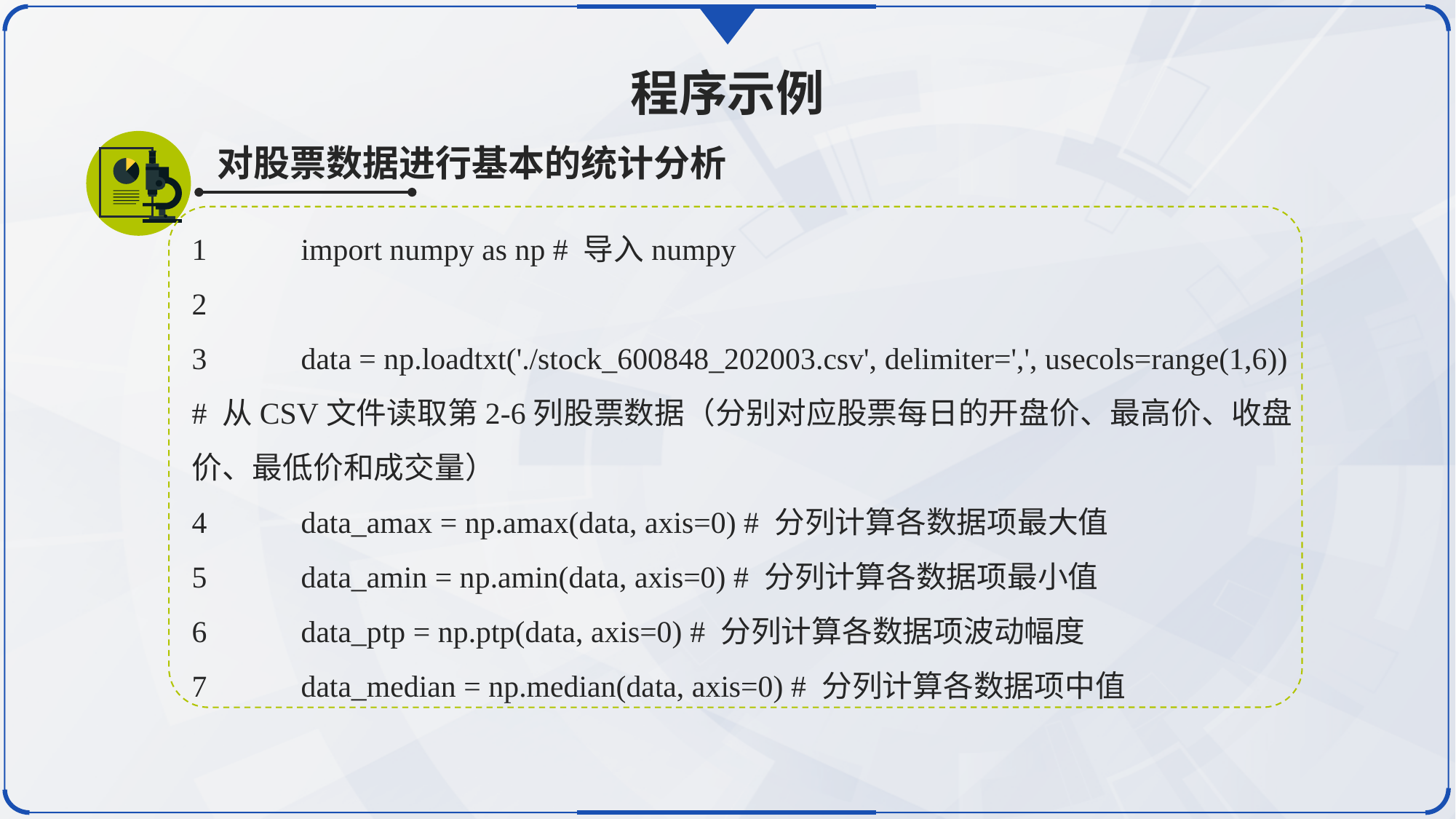

程序示例

对股票数据进行基本的统计分析

1	import numpy as np # 导入numpy
2
3	data = np.loadtxt('./stock_600848_202003.csv', delimiter=',', usecols=range(1,6)) # 从CSV文件读取第2-6列股票数据（分别对应股票每日的开盘价、最高价、收盘价、最低价和成交量）
4	data_amax = np.amax(data, axis=0) # 分列计算各数据项最大值
5	data_amin = np.amin(data, axis=0) # 分列计算各数据项最小值
6	data_ptp = np.ptp(data, axis=0) # 分列计算各数据项波动幅度
7	data_median = np.median(data, axis=0) # 分列计算各数据项中值